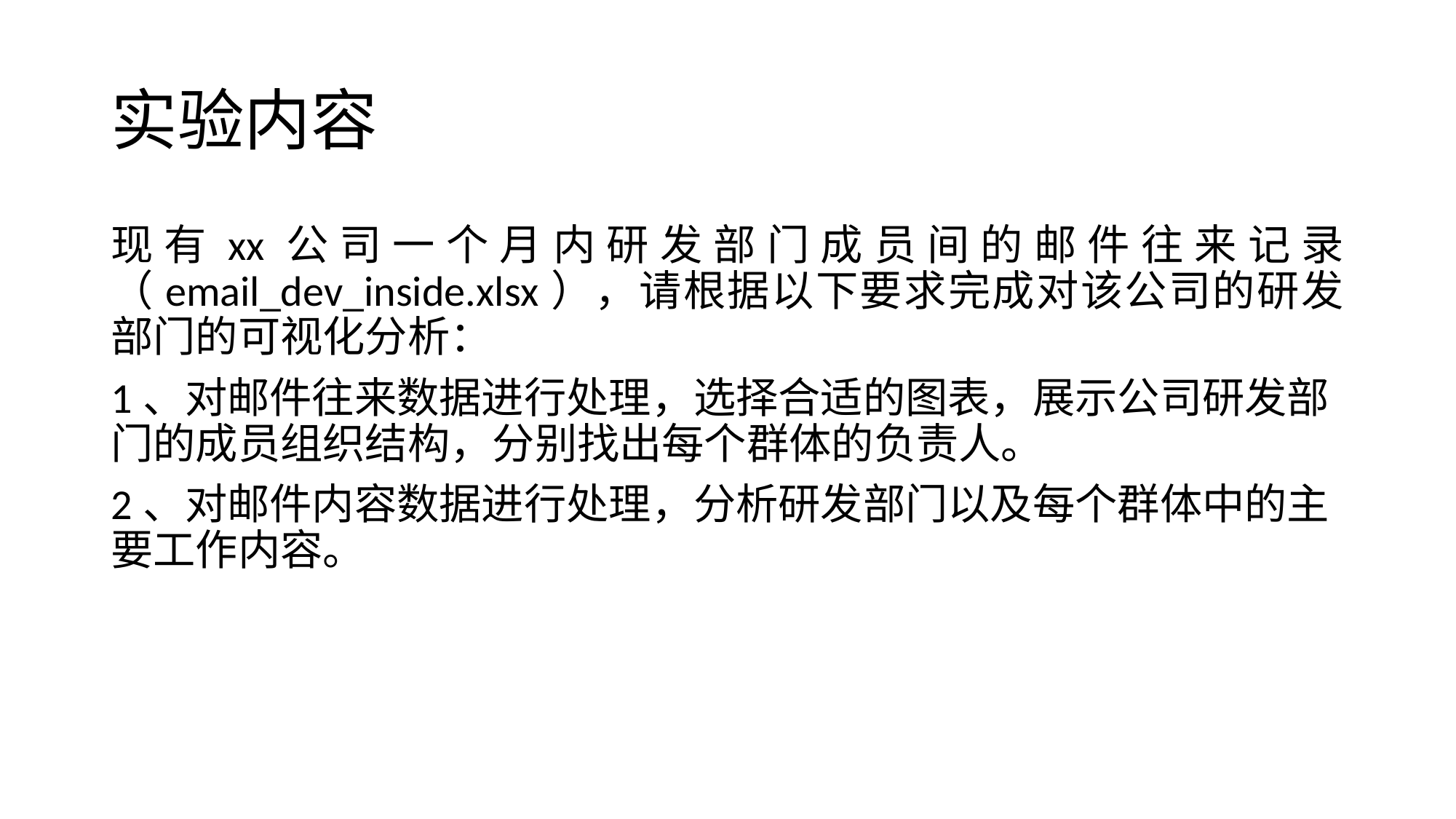

# 实验内容
现有xx公司一个月内研发部门成员间的邮件往来记录（email_dev_inside.xlsx），请根据以下要求完成对该公司的研发部门的可视化分析：
1、对邮件往来数据进行处理，选择合适的图表，展示公司研发部门的成员组织结构，分别找出每个群体的负责人。
2、对邮件内容数据进行处理，分析研发部门以及每个群体中的主要工作内容。